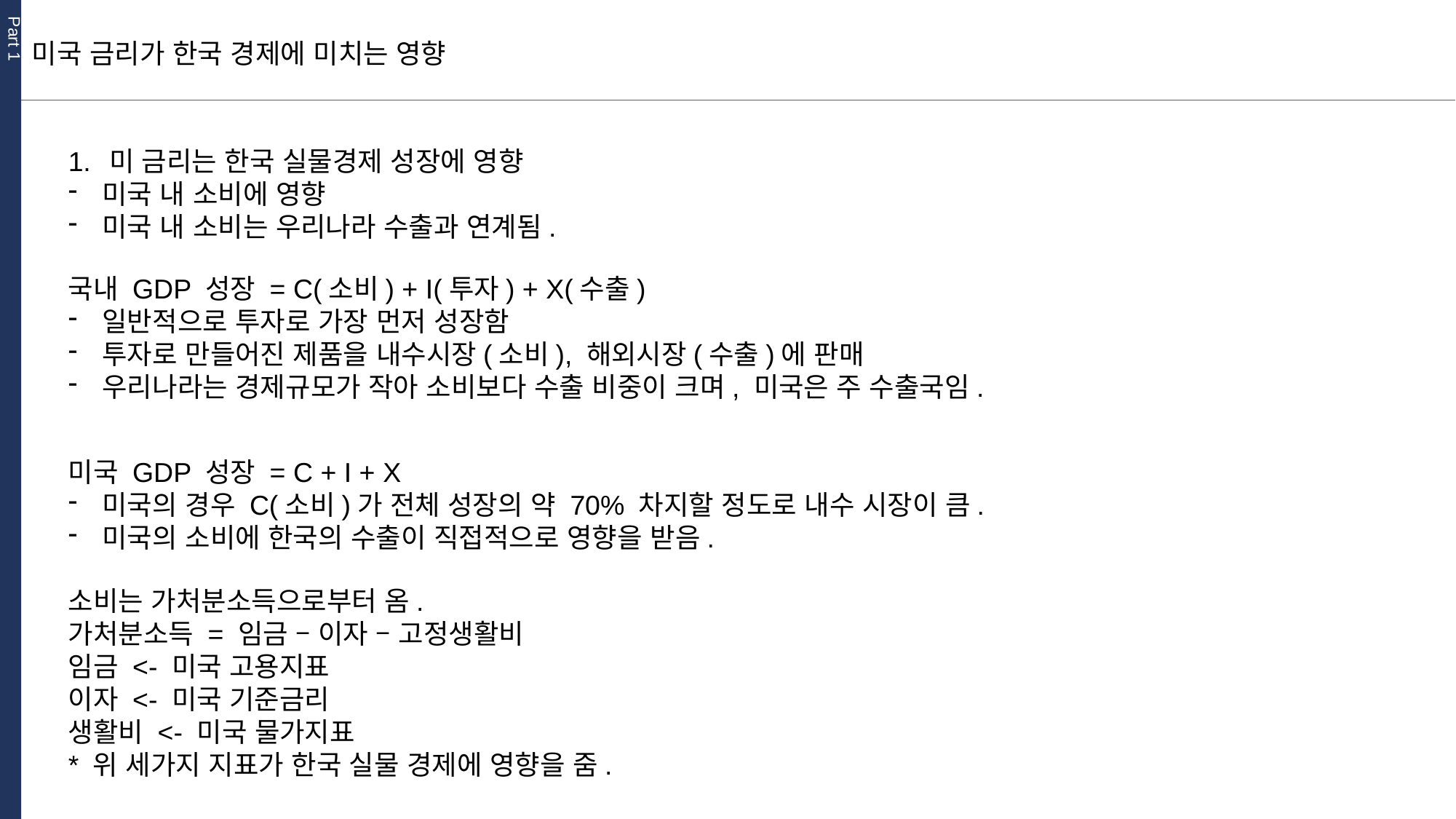

Part 1
미국 금리가 한국 경제에 미치는 영향
미 금리는 한국 실물경제 성장에 영향
미국 내 소비에 영향
미국 내 소비는 우리나라 수출과 연계됨.

국내 GDP 성장 = C(소비) + I(투자) + X(수출)
일반적으로 투자로 가장 먼저 성장함
투자로 만들어진 제품을 내수시장(소비), 해외시장(수출)에 판매
우리나라는 경제규모가 작아 소비보다 수출 비중이 크며, 미국은 주 수출국임.
미국 GDP 성장 = C + I + X
미국의 경우 C(소비)가 전체 성장의 약 70% 차지할 정도로 내수 시장이 큼.
미국의 소비에 한국의 수출이 직접적으로 영향을 받음.

소비는 가처분소득으로부터 옴.
가처분소득 = 임금 – 이자 – 고정생활비
임금 <- 미국 고용지표
이자 <- 미국 기준금리
생활비 <- 미국 물가지표
* 위 세가지 지표가 한국 실물 경제에 영향을 줌.